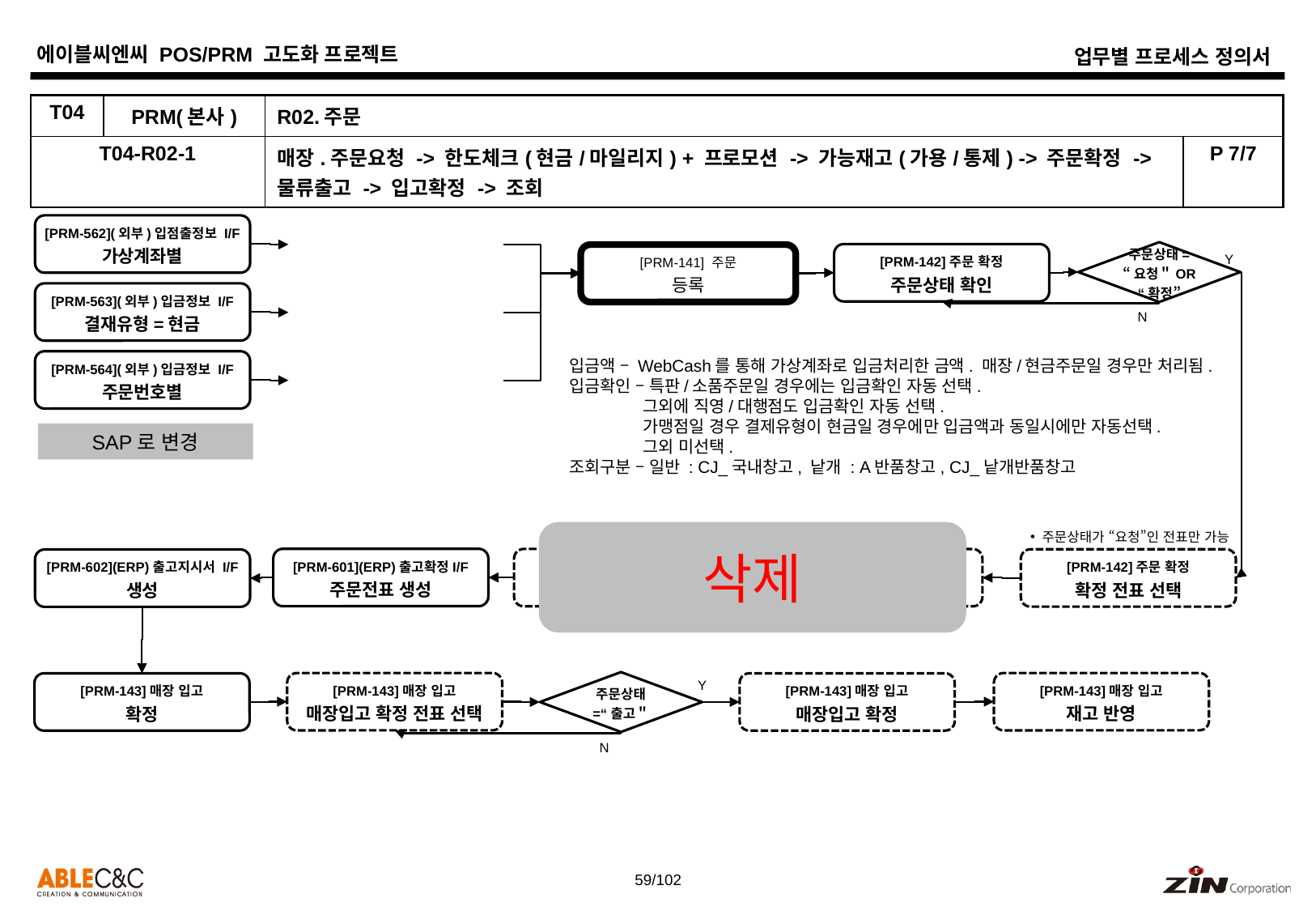

| T04 | PRM(본사) | R02.주문 |  |
| --- | --- | --- | --- |
| T04-R02-1 |  | 매장.주문요청 -> 한도체크(현금/마일리지) + 프로모션 -> 가능재고(가용/통제) -> 주문확정 -> 물류출고 -> 입고확정 -> 조회 | P 7/7 |
[PRM-562](외부)입점출정보 I/F
가상계좌별
주문상태=
“요청＂OR “확정”
[PRM-142]주문 확정
주문상태 확인
[PRM-141] 주문
등록
Y
[PRM-563](외부)입금정보 I/F
결재유형=현금
N
입금액 – WebCash를 통해 가상계좌로 입금처리한 금액. 매장/현금주문일 경우만 처리됨.
입금확인 – 특판/소품주문일 경우에는 입금확인 자동 선택.
               그외에 직영/대행점도 입금확인 자동 선택.
               가맹점일 경우 결제유형이 현금일 경우에만 입금액과 동일시에만 자동선택.
               그외 미선택.
조회구분 – 일반 : CJ_국내창고, 낱개 : A반품창고, CJ_낱개반품창고
[PRM-564](외부)입금정보 I/F
주문번호별
SAP로 변경
주문상태가 “요청”인 전표만 가능
삭제
[PRM-601](ERP)출고확정I/F
주문전표 생성
[PRM-142]주문 확정
확정
[PRM-142]주문 확정
입금 확인
[PRM-142]주문 확정
확정 전표 선택
[PRM-602](ERP)출고지시서 I/F
생성
Y
주문상태
=“출고＂
[PRM-143]매장 입고
매장입고 확정 전표 선택
[PRM-143]매장 입고
재고 반영
[PRM-143]매장 입고
확정
[PRM-143]매장 입고
매장입고 확정
N